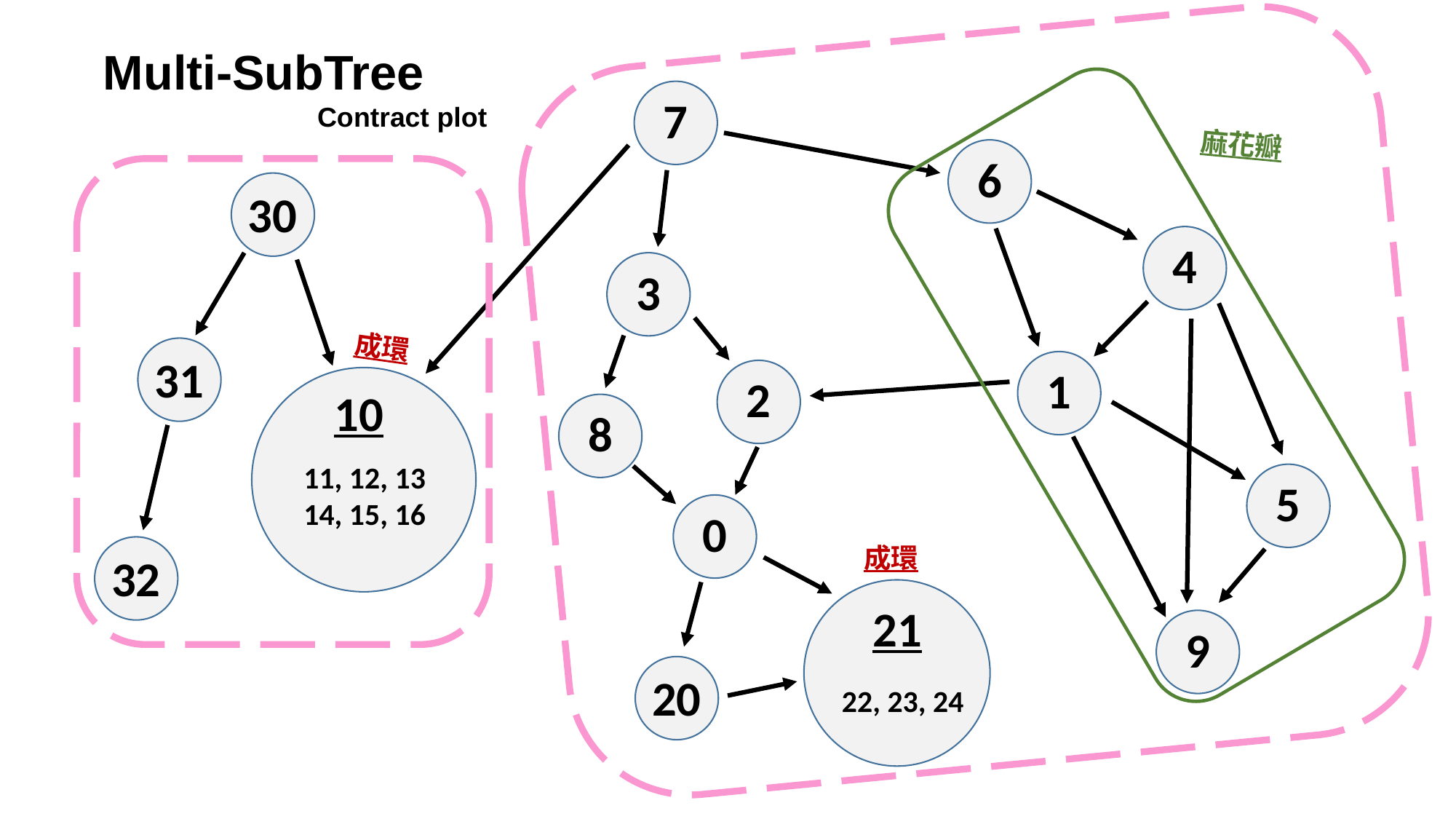

Multi-SubTree

7
Contract plot
麻花瓣

6

30

4

3
成環

31

1

2

10
11, 12, 13
14, 15, 16

8

5

0
成環

32

21
22, 23, 24

9

20